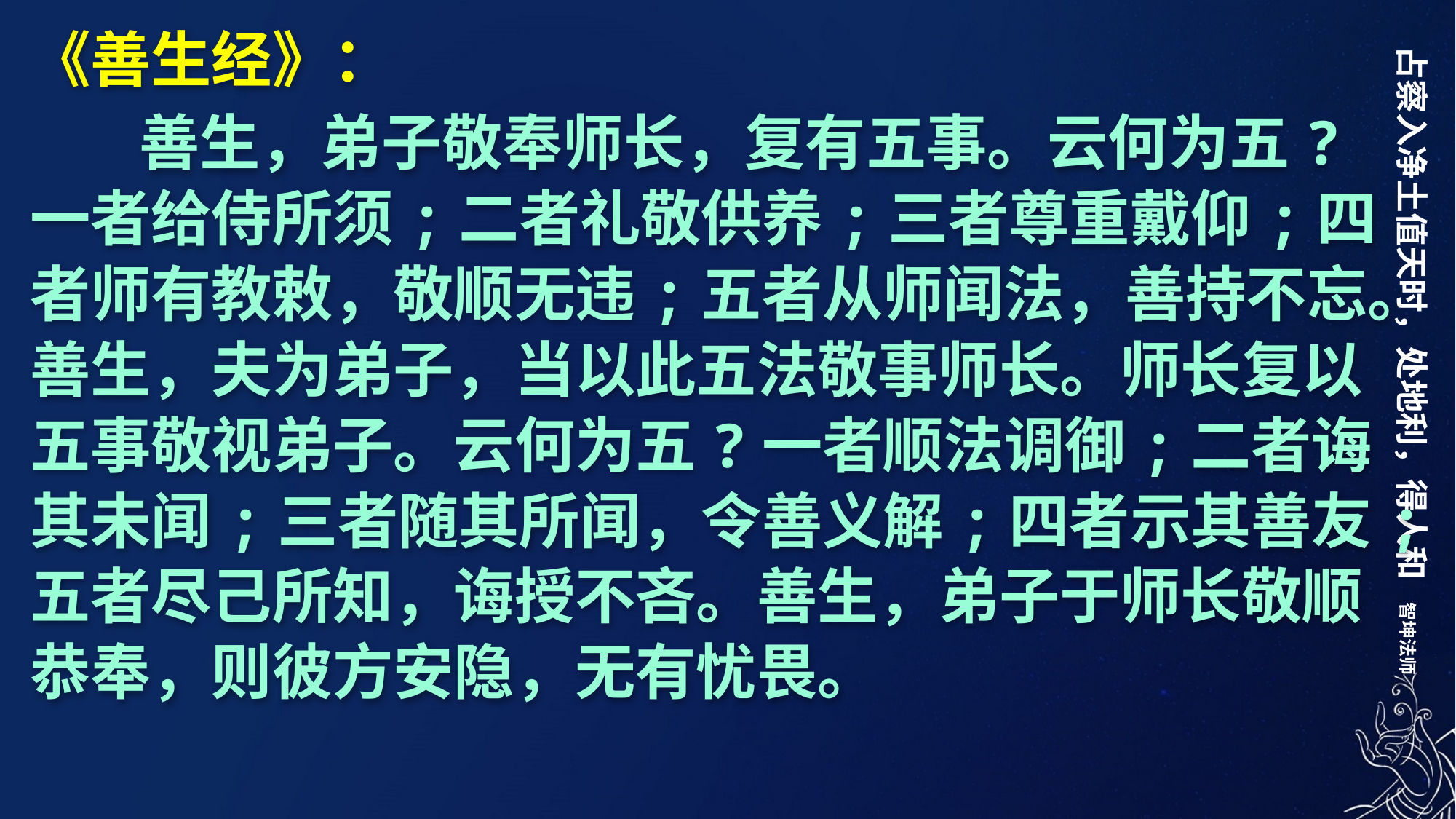

《善生经》：
	善生，弟子敬奉师长，复有五事。云何为五?一者给侍所须;二者礼敬供养;三者尊重戴仰;四者师有教敕，敬顺无违;五者从师闻法，善持不忘。善生，夫为弟子，当以此五法敬事师长。师长复以五事敬视弟子。云何为五?一者顺法调御;二者诲其未闻;三者随其所闻，令善义解;四者示其善友;五者尽己所知，诲授不吝。善生，弟子于师长敬顺恭奉，则彼方安隐，无有忧畏。